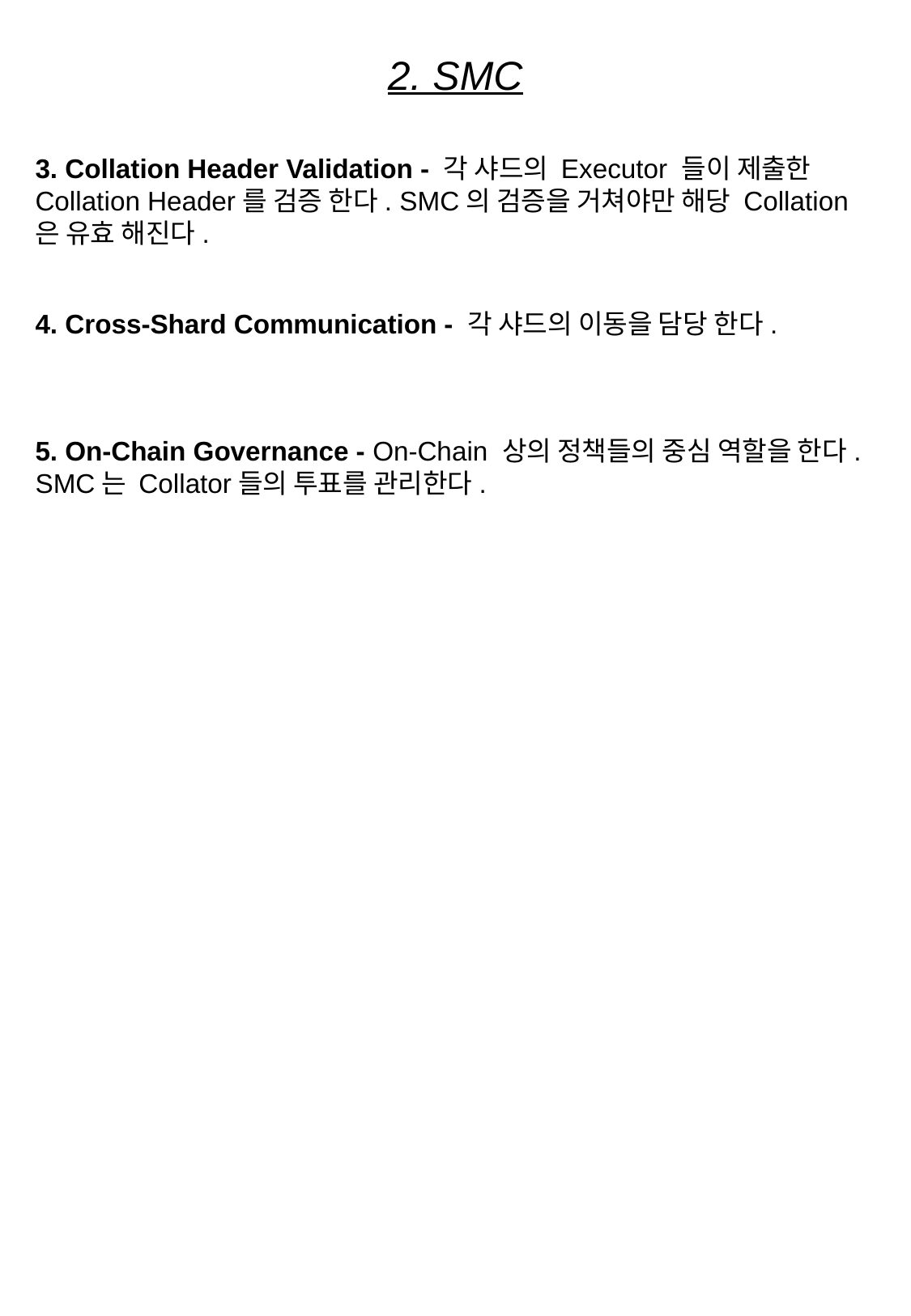

2. SMC
3. Collation Header Validation - 각 샤드의 Executor 들이 제출한 Collation Header를 검증 한다. SMC의 검증을 거쳐야만 해당 Collation은 유효 해진다.
4. Cross-Shard Communication - 각 샤드의 이동을 담당 한다.
5. On-Chain Governance - On-Chain 상의 정책들의 중심 역할을 한다. SMC는 Collator들의 투표를 관리한다.